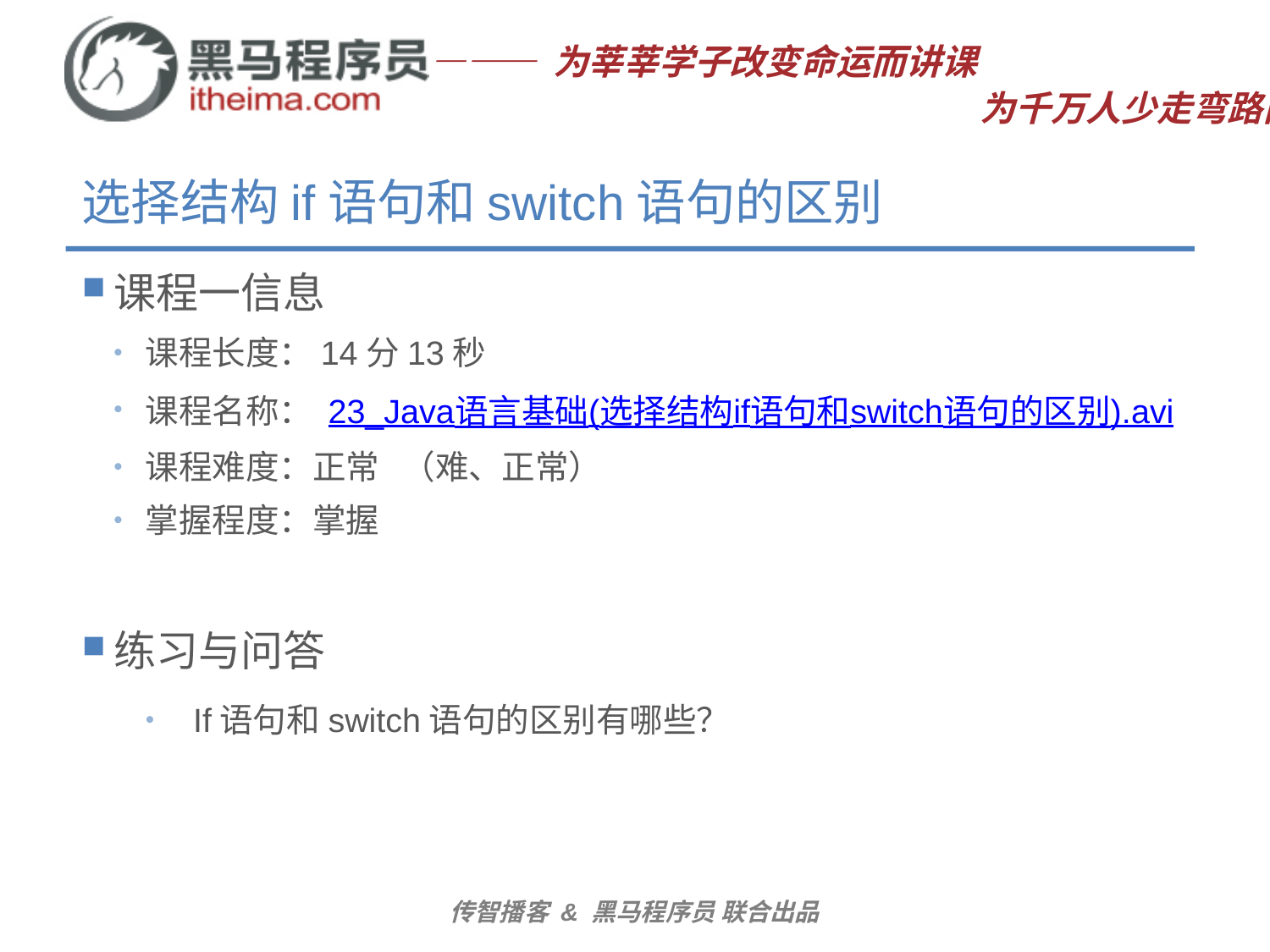

# 选择结构if语句和switch语句的区别
课程一信息
课程长度：14分13秒
课程名称： 23_Java语言基础(选择结构if语句和switch语句的区别).avi
课程难度：正常   （难、正常）
掌握程度：掌握

练习与问答
If语句和switch语句的区别有哪些？